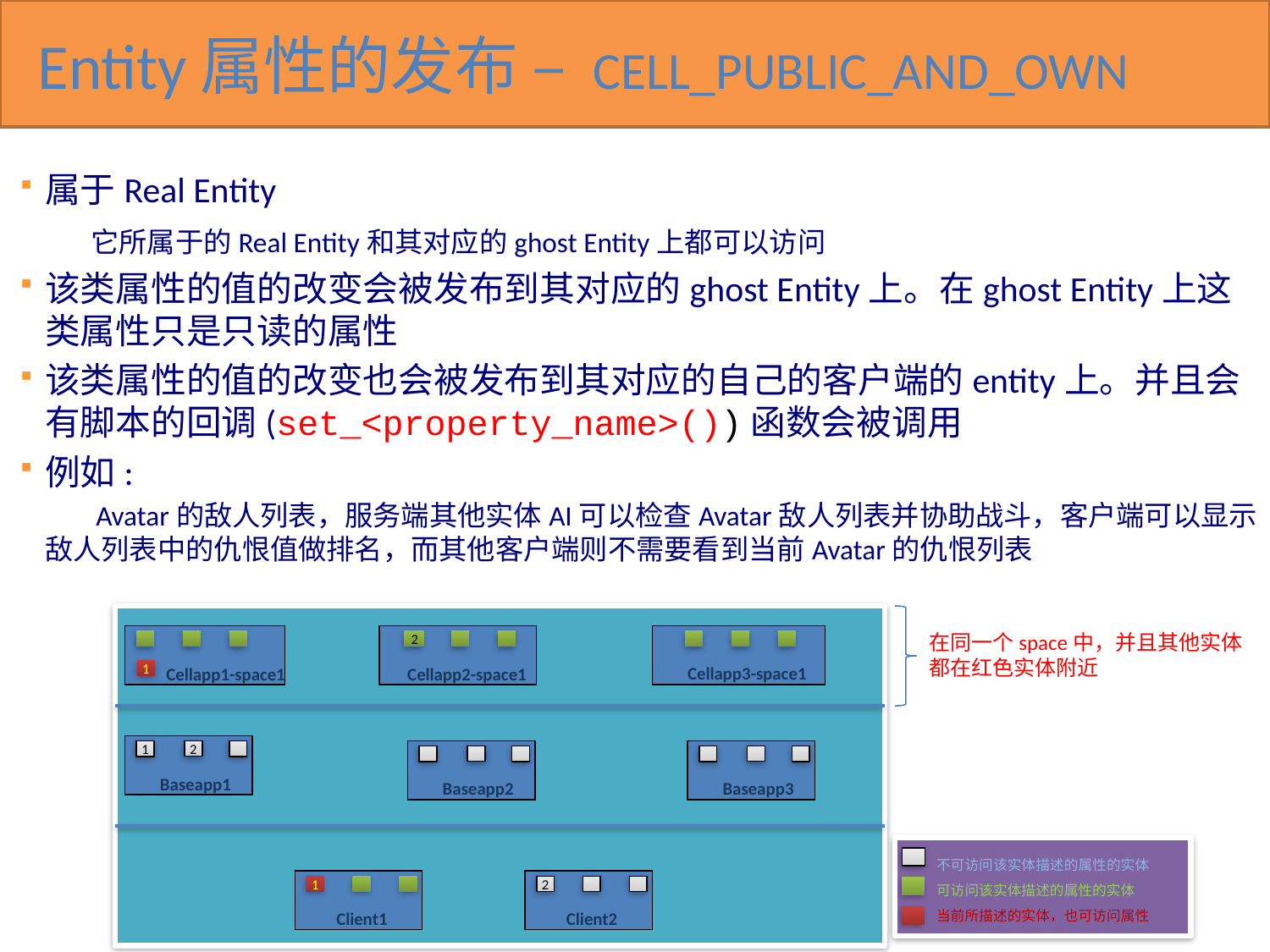

# Entity属性的发布 – CELL_PUBLIC_AND_OWN
属于Real Entity
        它所属于的Real Entity和其对应的ghost Entity上都可以访问
该类属性的值的改变会被发布到其对应的ghost Entity上。在ghost Entity上这类属性只是只读的属性
该类属性的值的改变也会被发布到其对应的自己的客户端的entity上。并且会有脚本的回调(set_<property_name>())函数会被调用
例如:
        Avatar的敌人列表，服务端其他实体AI可以检查Avatar敌人列表并协助战斗，客户端可以显示敌人列表中的仇恨值做排名，而其他客户端则不需要看到当前Avatar的仇恨列表

在同一个space中，并且其他实体都在红色实体附近

Cellapp1-space1

2

Cellapp2-space1

1

不可访问该实体描述的属性的实体
可访问该实体描述的属性的实体
当前所描述的实体，也可访问属性

Cellapp3-space1

2

1

Baseapp1
Baseapp2
Baseapp3

1

2

Client1
Client2